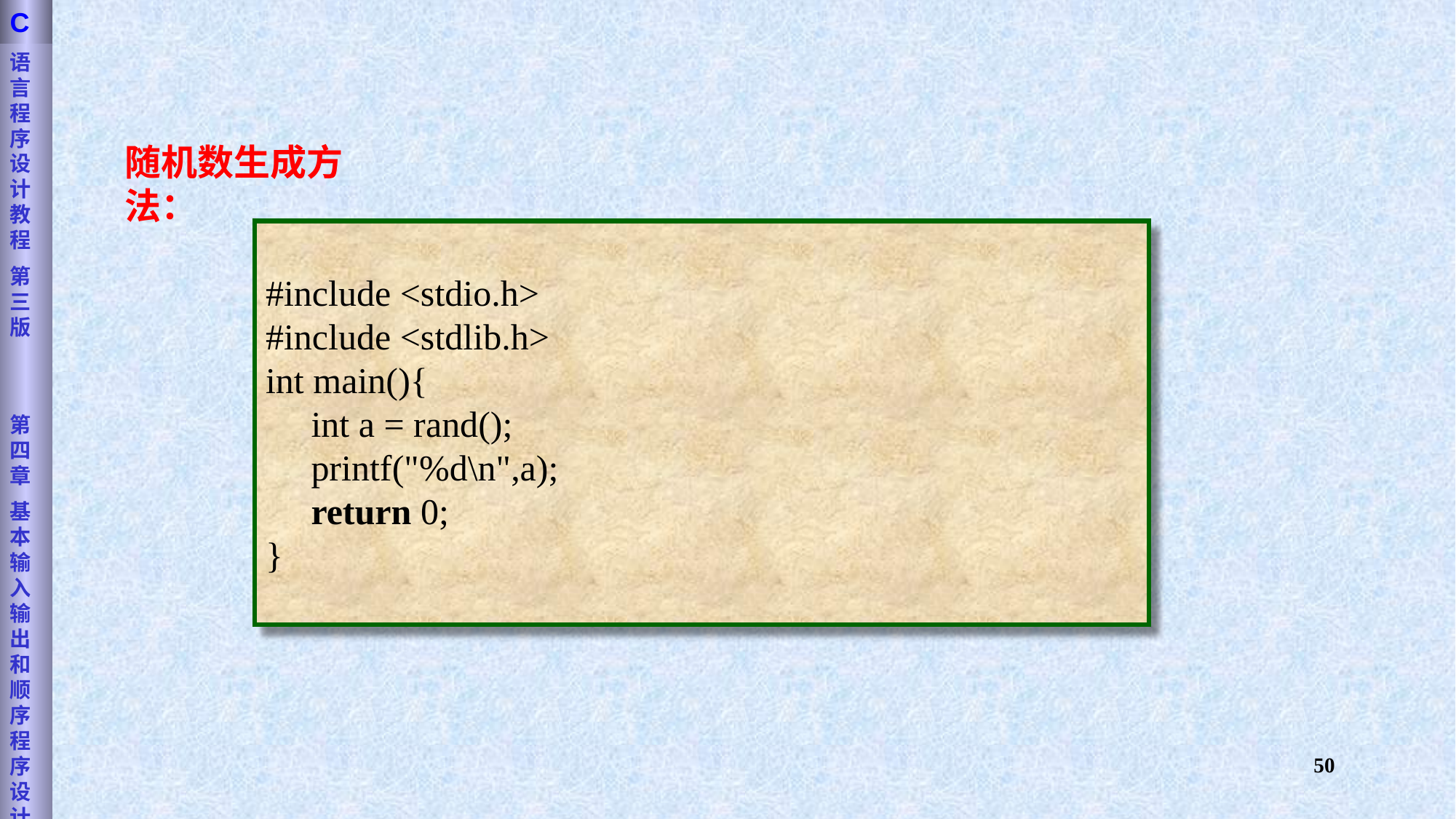

语言程序设计教程
第三版

第四章
基本输入输出和顺序程序设计
C
随机数生成方法：

#include <stdio.h>
#include <stdlib.h>
int main(){
     int a = rand();
     printf("%d\n",a);
     return 0;
}

50